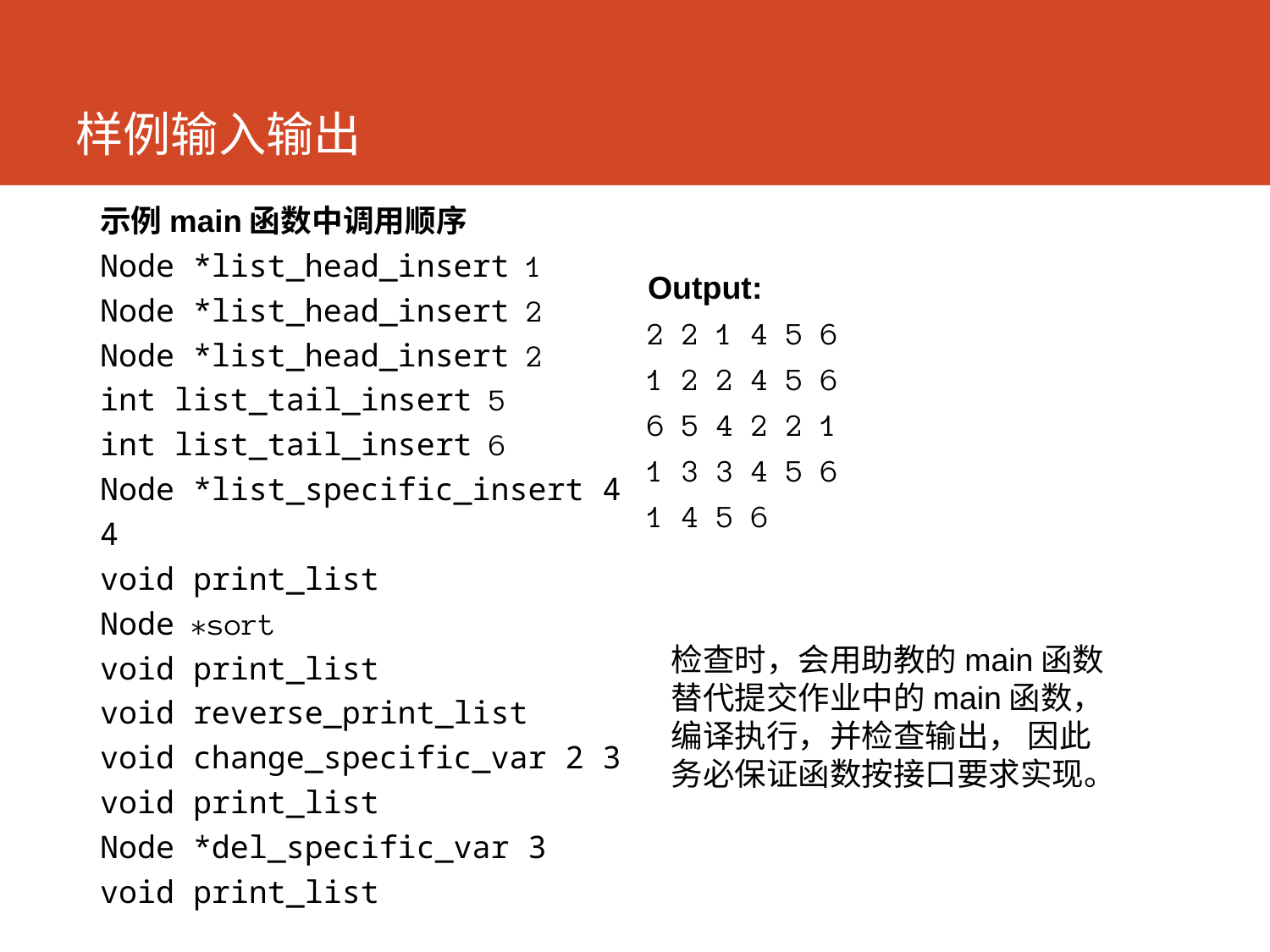

# 样例输入输出
示例main函数中调用顺序
Node *list_head_insert 1
Node *list_head_insert 2
Node *list_head_insert 2
int list_tail_insert 5
int list_tail_insert 6
Node *list_specific_insert 4 4
void print_list
Node *sort
void print_list
void reverse_print_list
void change_specific_var 2 3
void print_list
Node *del_specific_var 3
void print_list

Output:
2 2 1 4 5 6
1 2 2 4 5 6
6 5 4 2 2 1
1 3 3 4 5 6
1 4 5 6

检查时，会用助教的main函数替代提交作业中的main函数，编译执行，并检查输出， 因此务必保证函数按接口要求实现。